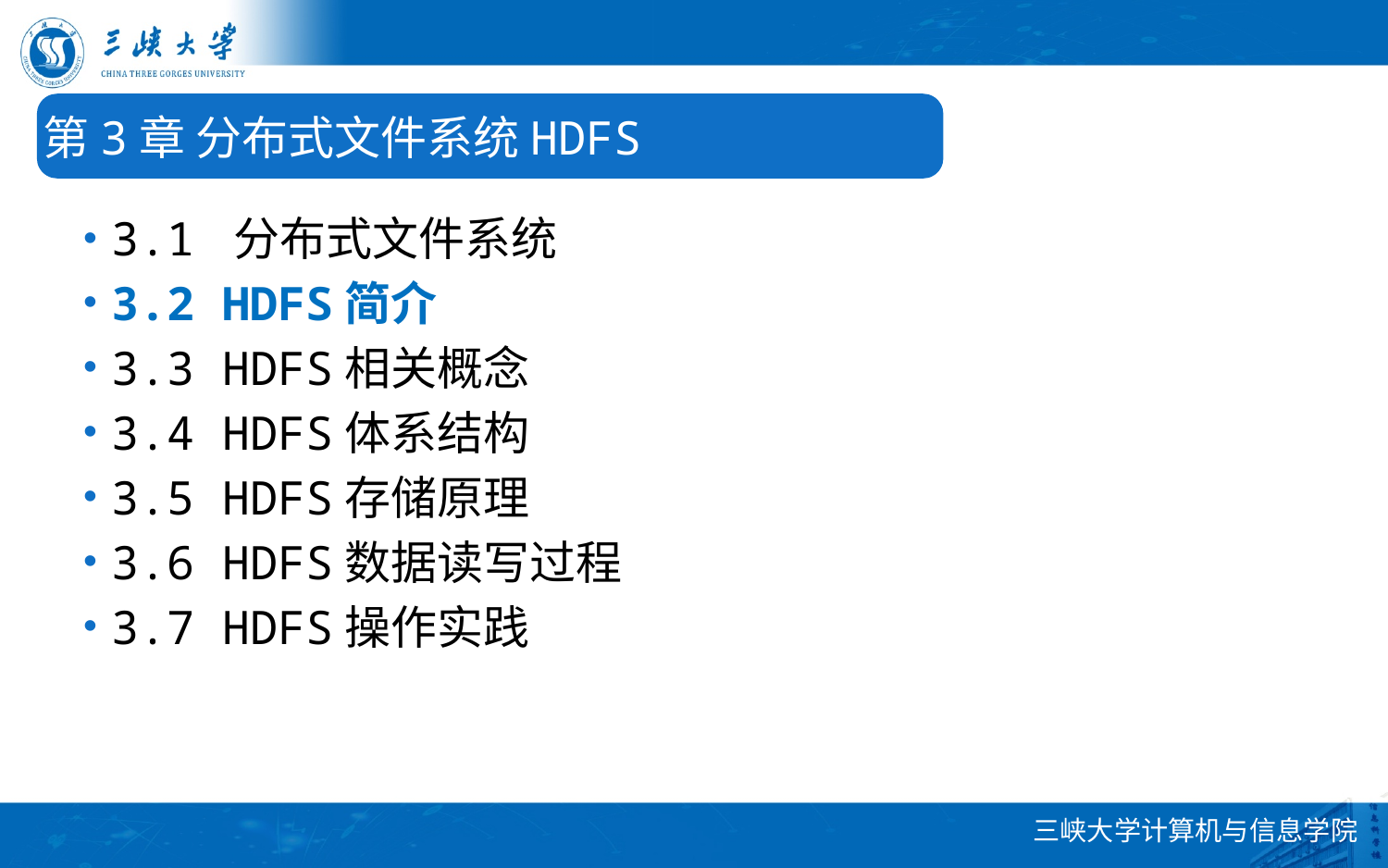

第3章 分布式文件系统HDFS
3.1 分布式文件系统
3.2 HDFS简介
3.3 HDFS相关概念
3.4 HDFS体系结构
3.5 HDFS存储原理
3.6 HDFS数据读写过程
3.7 HDFS操作实践